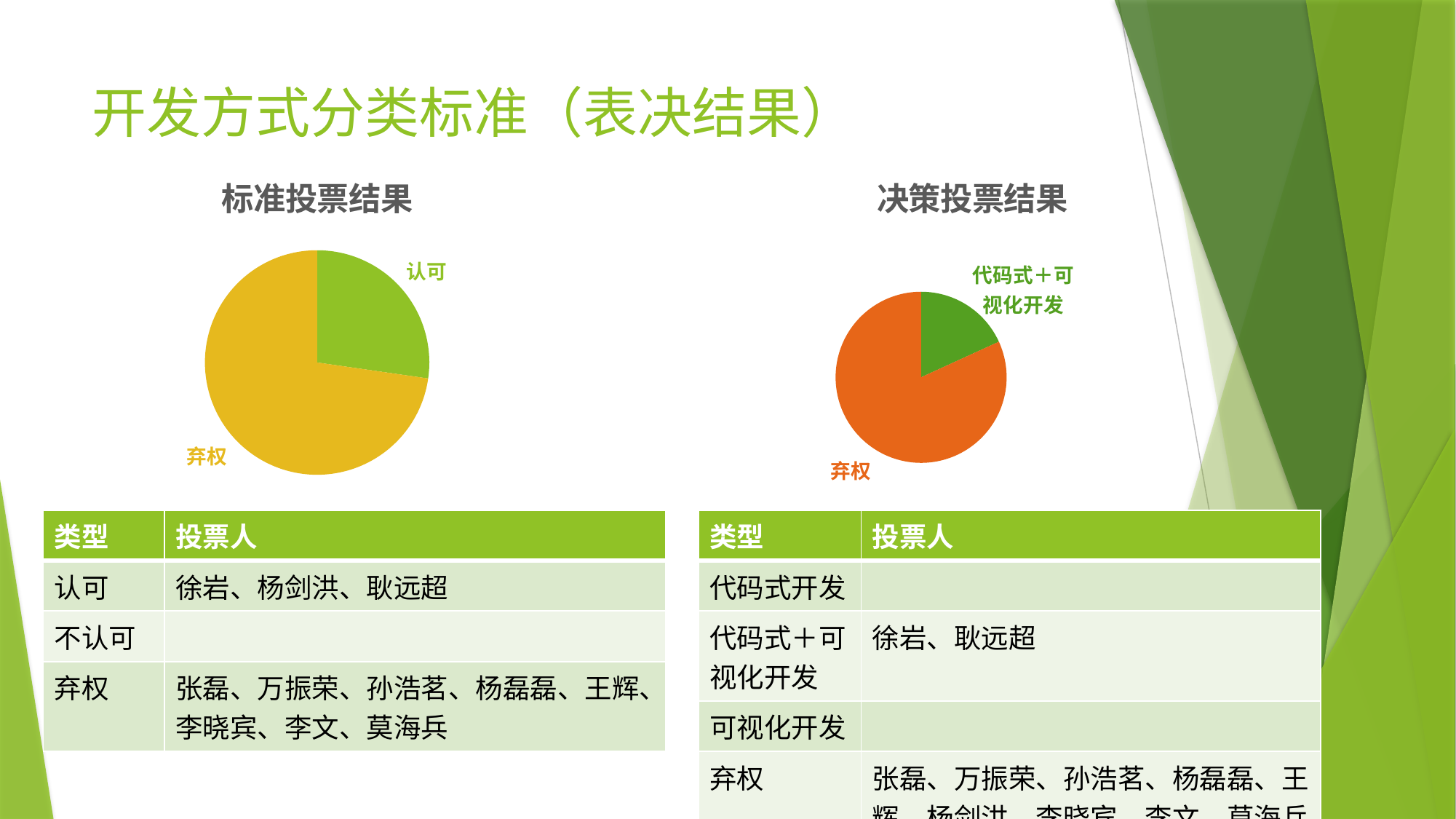

# 开发方式分类标准（表决结果）

### Chart: 标准投票结果

| Category | 标准投票结果 |
|---|---|
| 认可 | 3.0 |
| 不认可 | 0.0 |
| 弃权 | 8.0 |

### Chart: 决策投票结果

| Category | 决策投票结果 |
|---|---|
| 代码式开发 | 0.0 |
| 代码式＋可视化开发 | 2.0 |
| 可视化开发 | 0.0 |
| 弃权 | 9.0 |
| 类型 | 投票人 |
| --- | --- |
| 认可 | 徐岩、杨剑洪、耿远超 |
| 不认可 |  |
| 弃权 | 张磊、万振荣、孙浩茗、杨磊磊、王辉、李晓宾、李文、莫海兵 |
| 类型 | 投票人 |
| --- | --- |
| 代码式开发 |  |
| 代码式＋可视化开发 | 徐岩、耿远超 |
| 可视化开发 |  |
| 弃权 | 张磊、万振荣、孙浩茗、杨磊磊、王辉、杨剑洪、李晓宾、李文、莫海兵 |